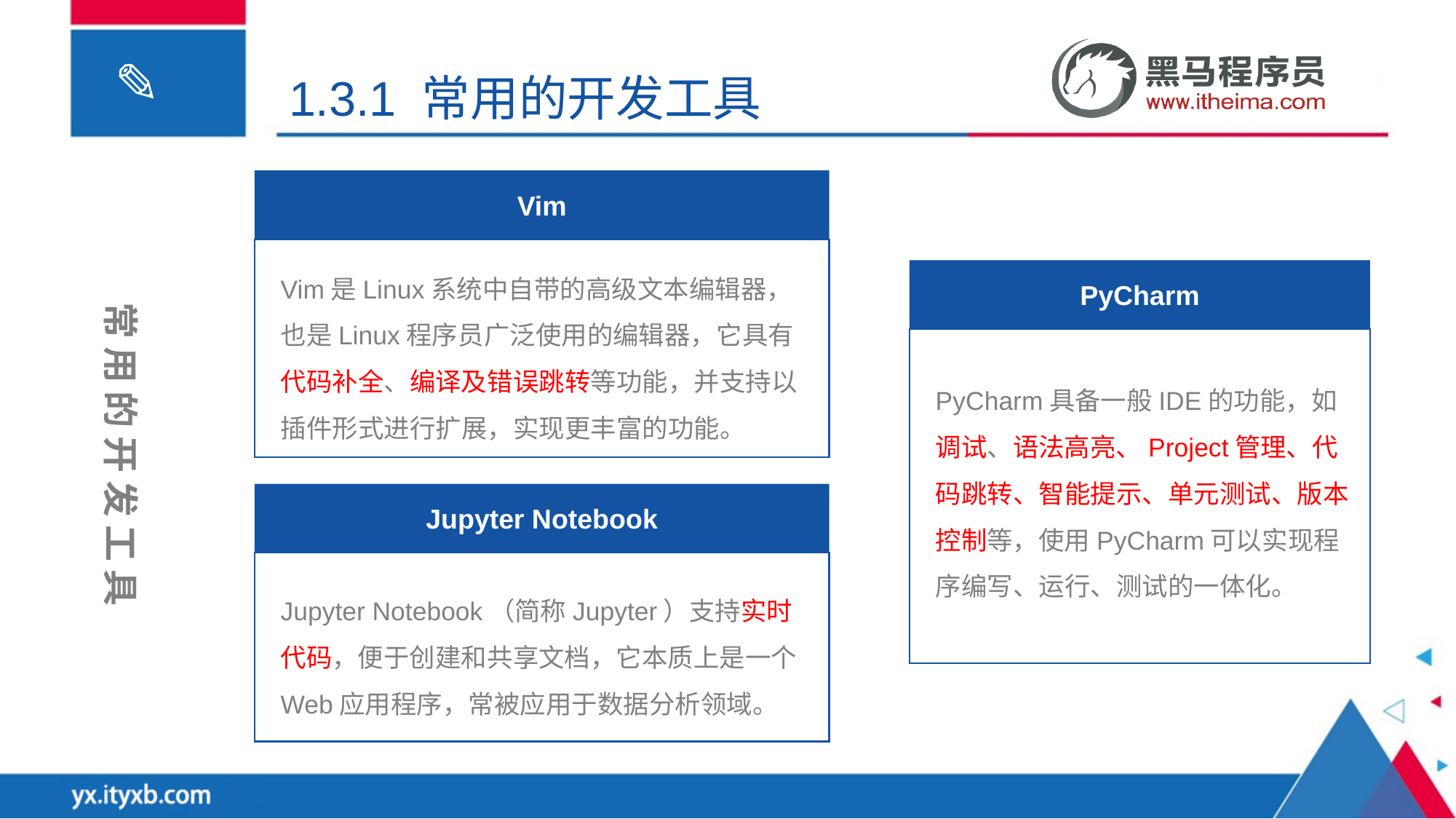

1.3.1 常用的开发工具
Vim

Vim是Linux系统中自带的高级文本编辑器，也是Linux程序员广泛使用的编辑器，它具有代码补全、编译及错误跳转等功能，并支持以插件形式进行扩展，实现更丰富的功能。
PyCharm
常 用 的 开 发 工 具

PyCharm具备一般IDE的功能，如调试、语法高亮、Project管理、代码跳转、智能提示、单元测试、版本控制等，使用PyCharm可以实现程序编写、运行、测试的一体化。
Jupyter Notebook

Jupyter Notebook（简称Jupyter）支持实时代码，便于创建和共享文档，它本质上是一个Web应用程序，常被应用于数据分析领域。